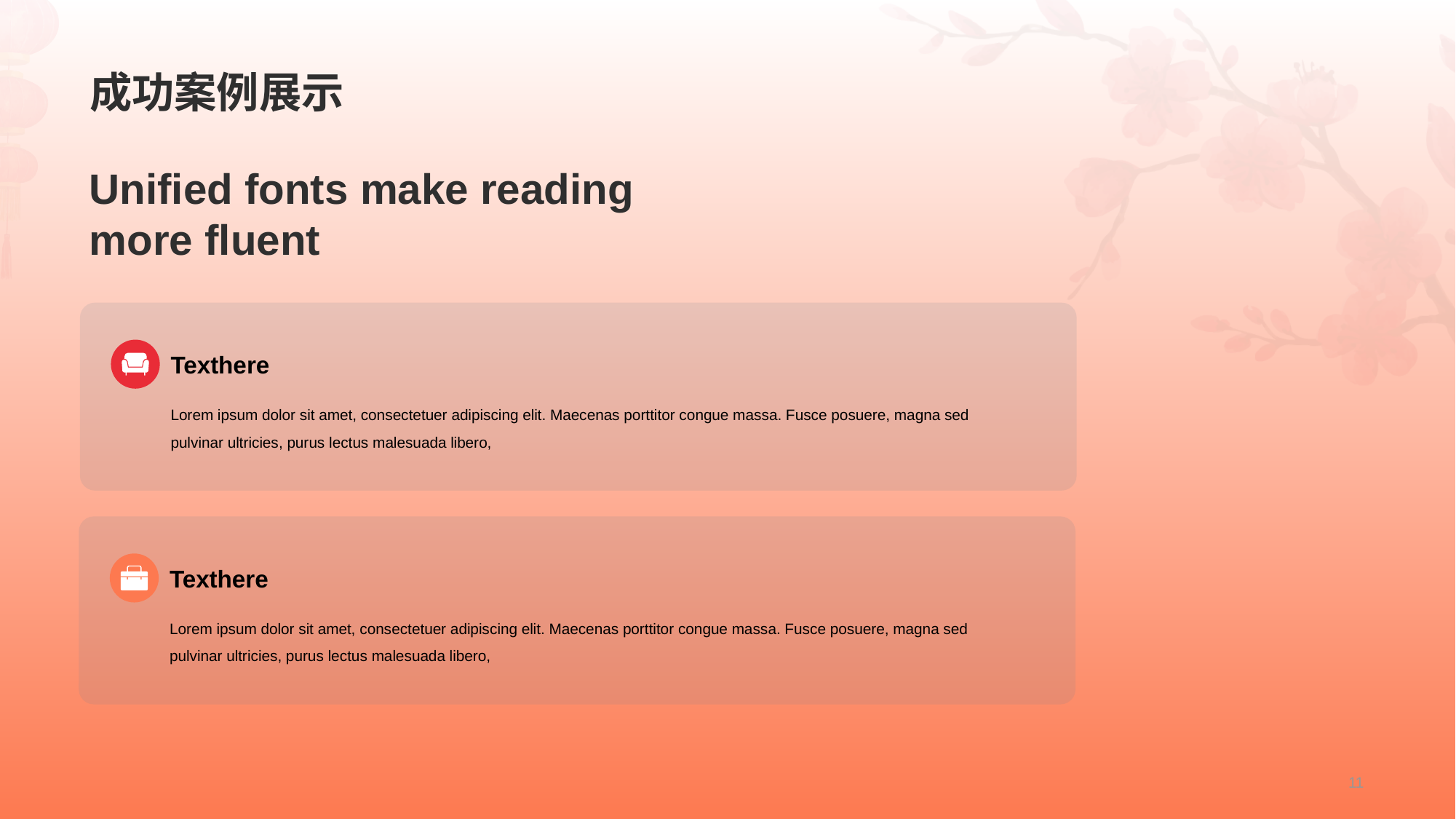

# 成功案例展示
Unified fonts make reading more fluent

Texthere
Lorem ipsum dolor sit amet, consectetuer adipiscing elit. Maecenas porttitor congue massa. Fusce posuere, magna sed pulvinar ultricies, purus lectus malesuada libero,

Texthere
Lorem ipsum dolor sit amet, consectetuer adipiscing elit. Maecenas porttitor congue massa. Fusce posuere, magna sed pulvinar ultricies, purus lectus malesuada libero,
11